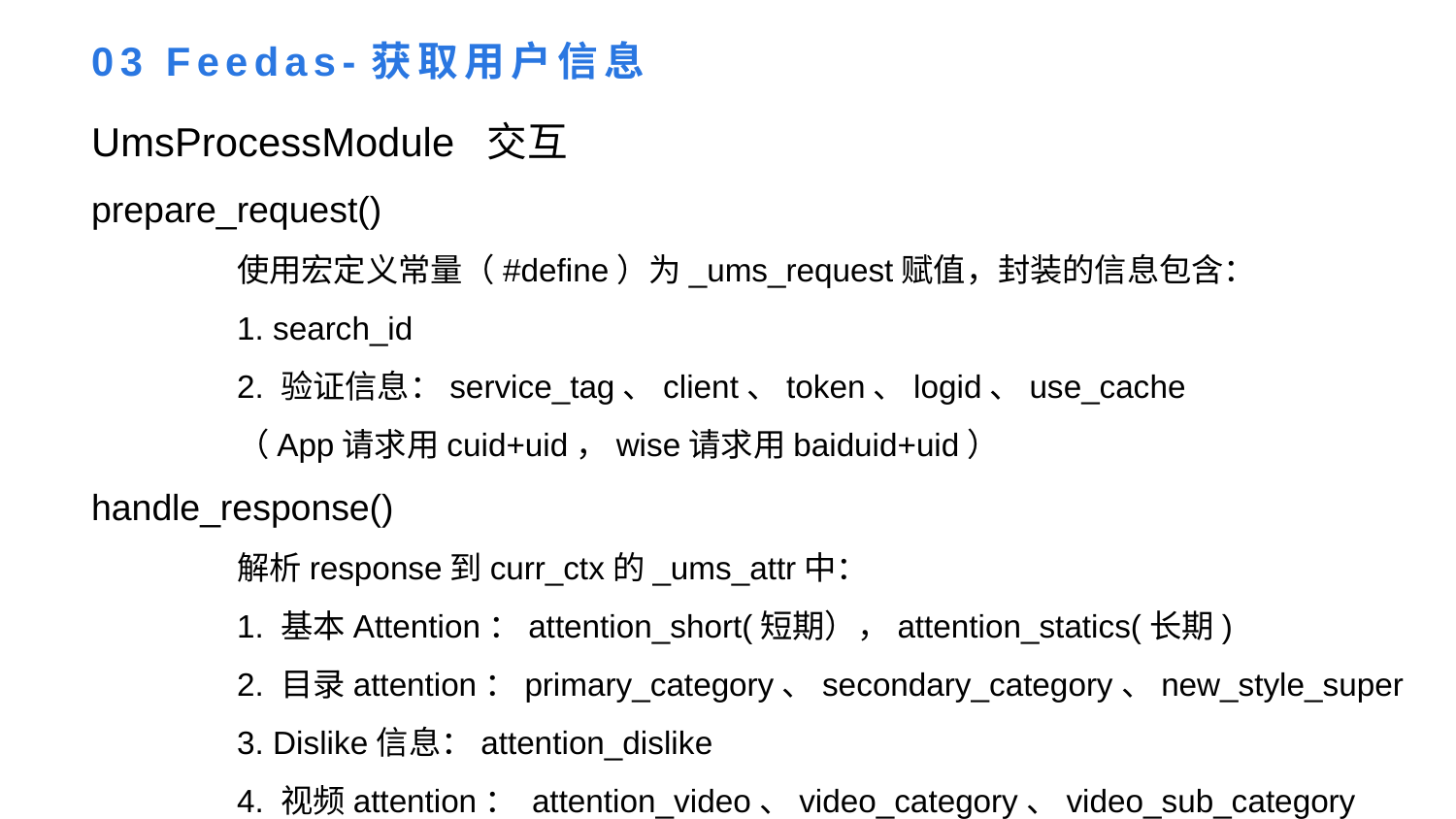

03 Feedas-获取用户信息
UmsProcessModule  交互
prepare_request()
	使用宏定义常量（#define）为_ums_request赋值，封装的信息包含：
	1. search_id
	2. 验证信息：service_tag、client、token、logid、use_cache
	（App请求用cuid+uid，wise请求用baiduid+uid）
handle_response()
	解析response到curr_ctx的_ums_attr中：
	1. 基本Attention：attention_short(短期），attention_statics(长期)
	2. 目录attention：primary_category、secondary_category、new_style_super
	3. Dislike信息：attention_dislike
	4. 视频attention： attention_video、video_category、video_sub_category